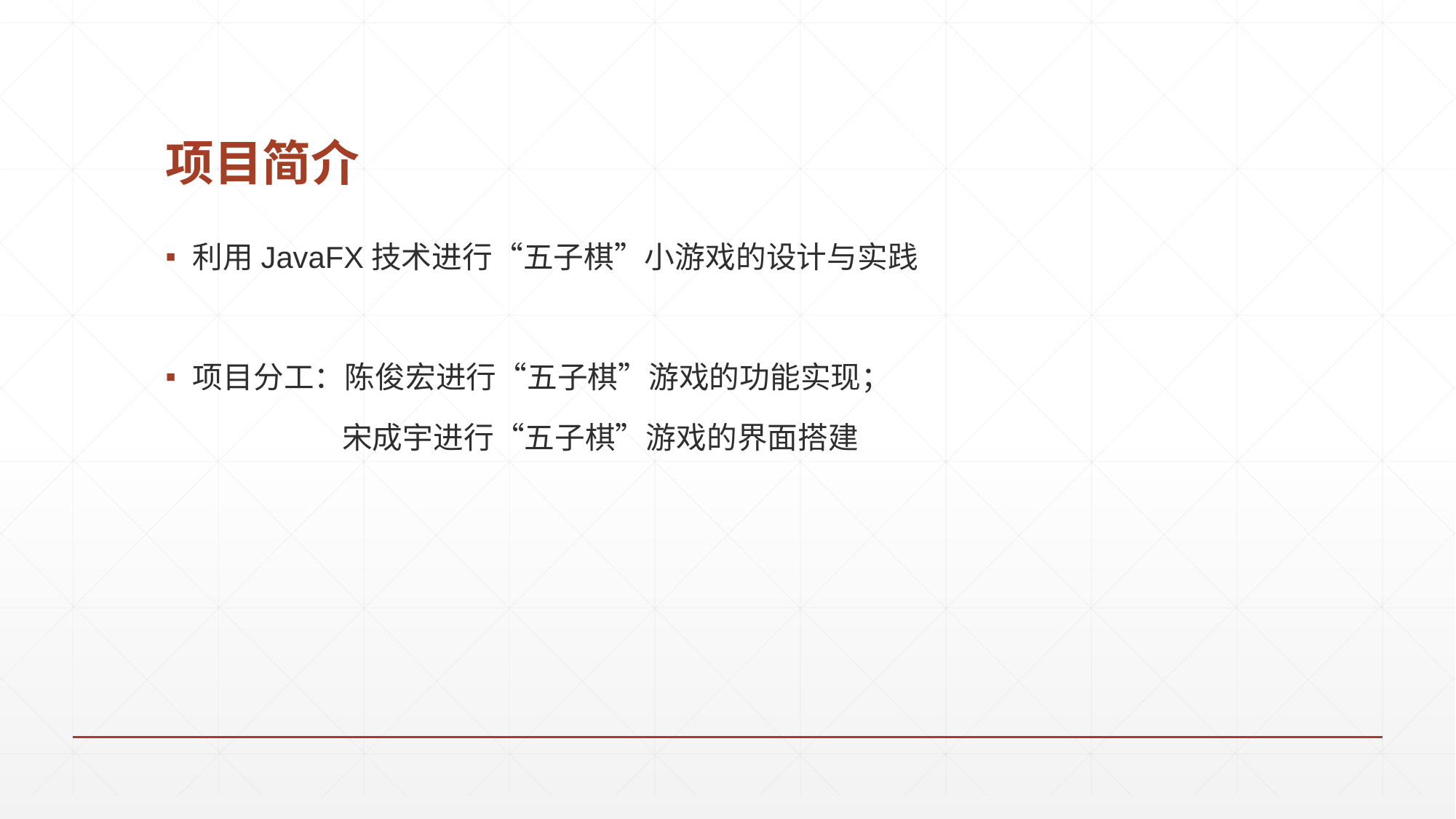

# 项目简介
利用JavaFX技术进行“五子棋”小游戏的设计与实践

项目分工：陈俊宏进行“五子棋”游戏的功能实现；
	　　 宋成宇进行“五子棋”游戏的界面搭建